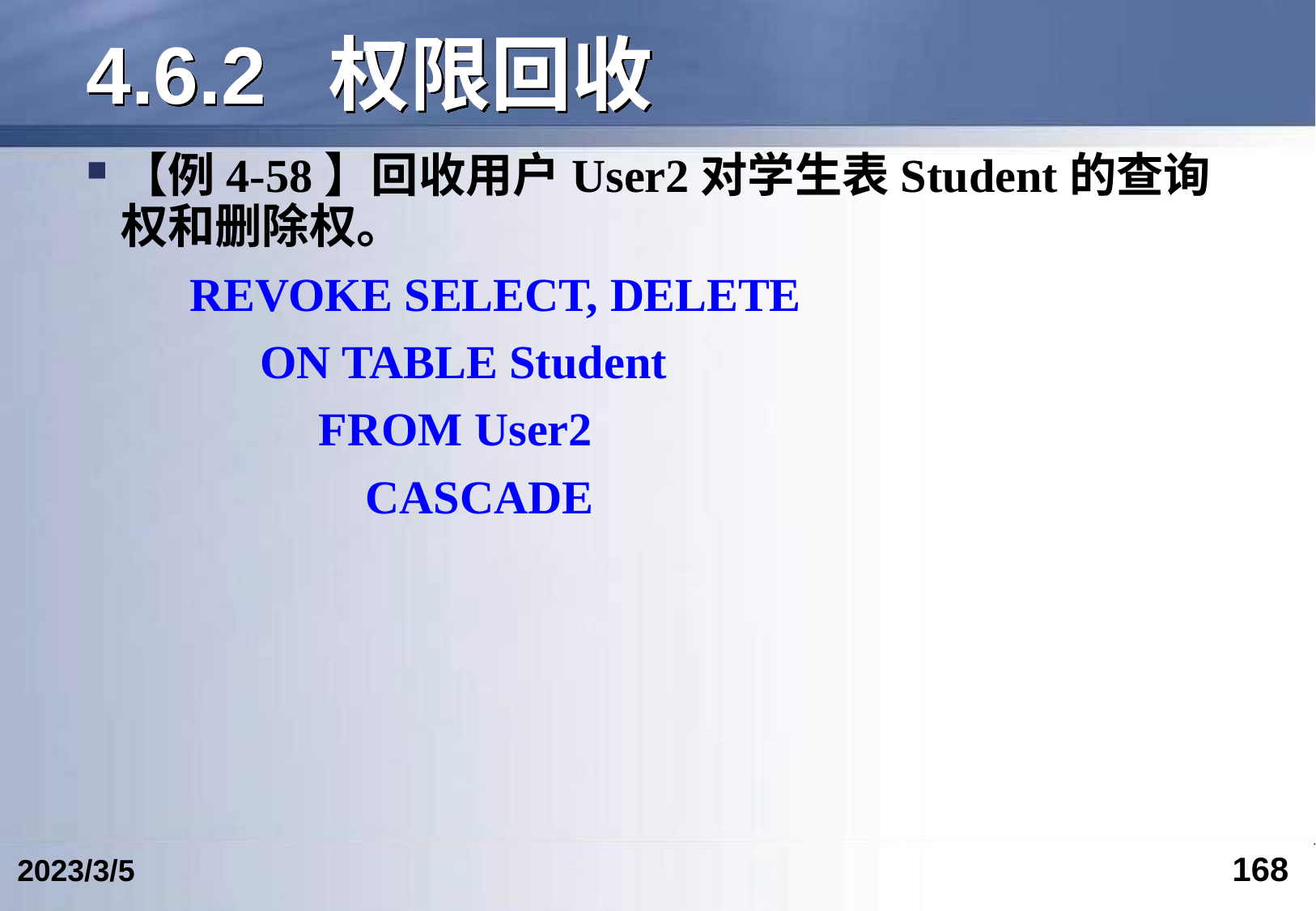

# 4.6.2	权限回收
【例4-58】回收用户User2对学生表Student的查询权和删除权。
REVOKE SELECT, DELETE
      ON TABLE Student
           FROM User2
               CASCADE
168
2023/3/5